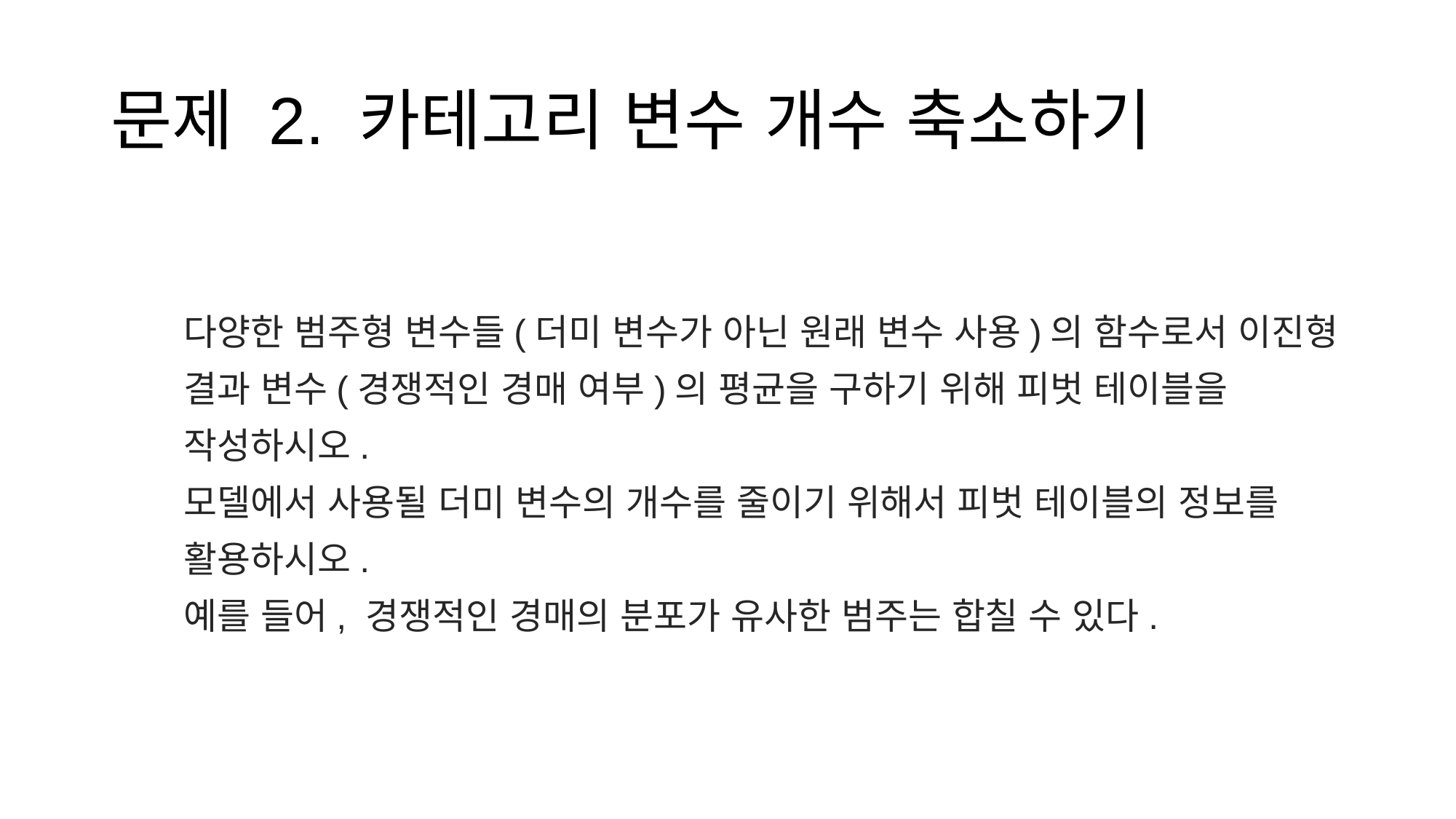

# 문제 2. 카테고리 변수 개수 축소하기

다양한 범주형 변수들(더미 변수가 아닌 원래 변수 사용)의 함수로서 이진형 결과 변수(경쟁적인 경매 여부)의 평균을 구하기 위해 피벗 테이블을 작성하시오.
모델에서 사용될 더미 변수의 개수를 줄이기 위해서 피벗 테이블의 정보를 활용하시오.
예를 들어, 경쟁적인 경매의 분포가 유사한 범주는 합칠 수 있다.